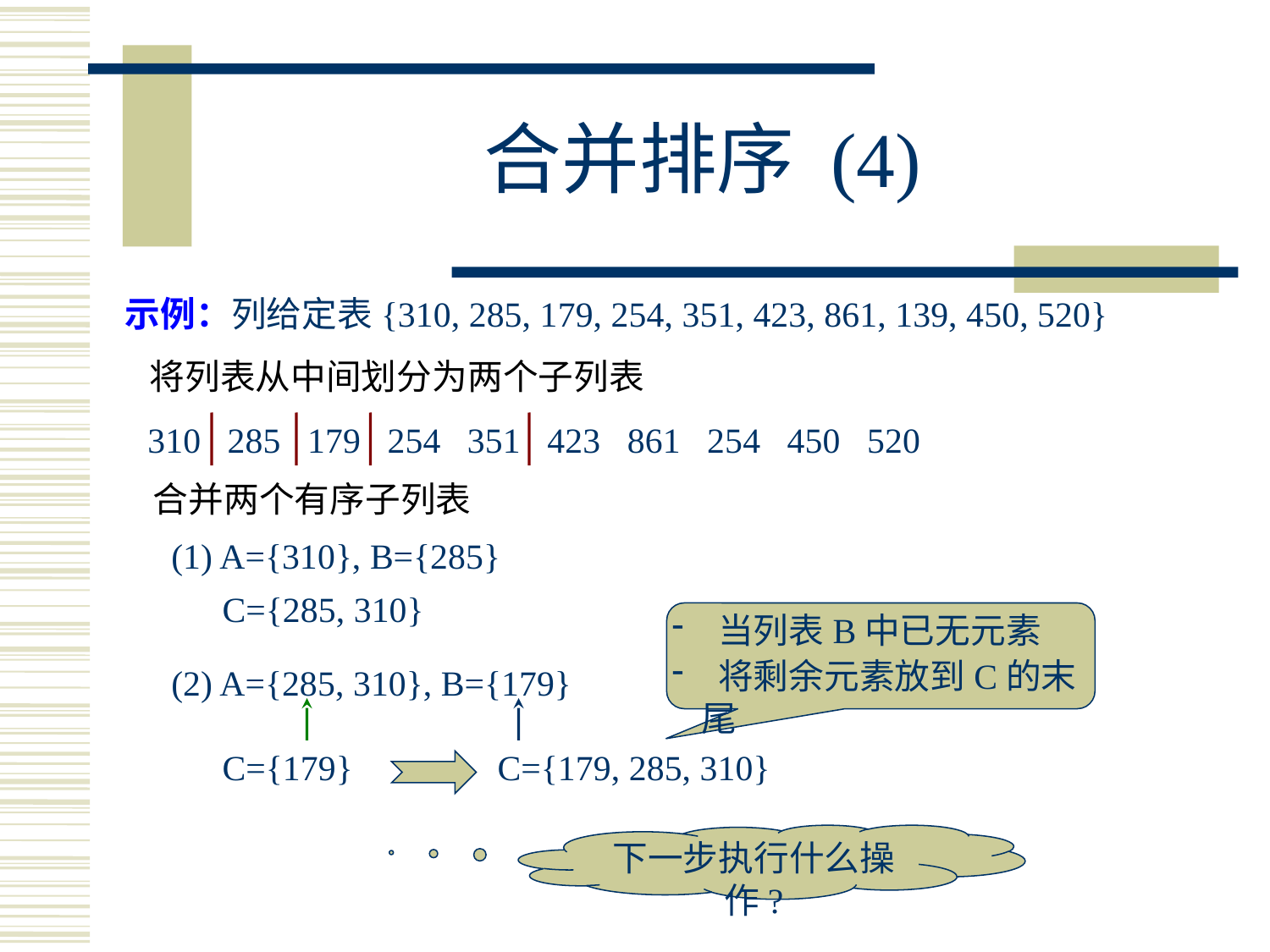

# 合并排序 (4)
示例：列给定表{310, 285, 179, 254, 351, 423, 861, 139, 450, 520}
将列表从中间划分为两个子列表
310   285   179   254   351   423   861   254   450   520

合并两个有序子列表
(1) A={310}, B={285}
 C={285, 310}
 当列表B中已无元素
 将剩余元素放到C的末尾
(2) A={285, 310}, B={179}

 C={179}
 C={179, 285, 310}

下一步执行什么操作?